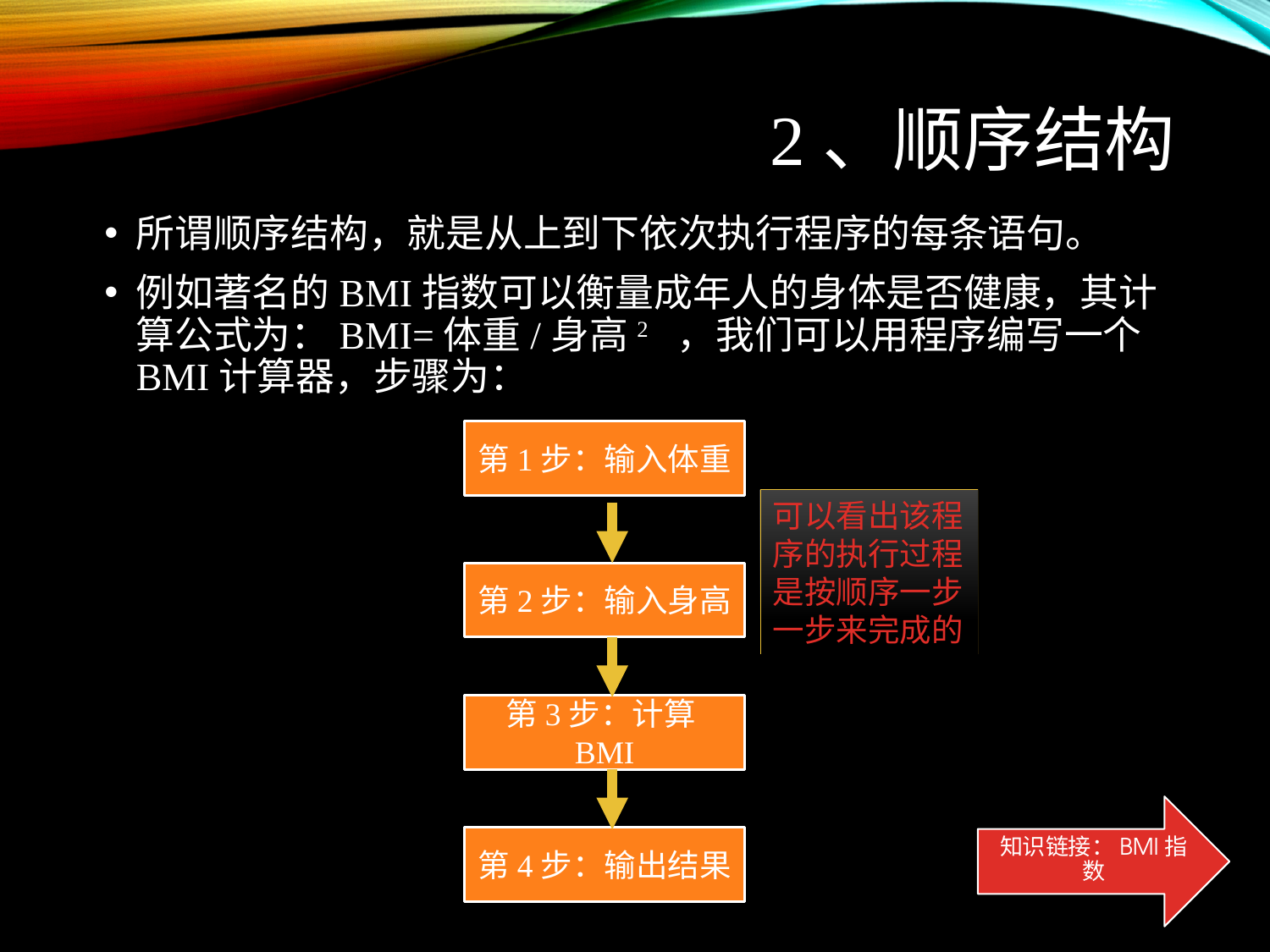

# 2、顺序结构
所谓顺序结构，就是从上到下依次执行程序的每条语句。
例如著名的BMI指数可以衡量成年人的身体是否健康，其计算公式为：BMI=体重/身高2  ，我们可以用程序编写一个BMI计算器，步骤为：

第1步：输入体重
第2步：输入身高
第3步：计算BMI
第4步：输出结果
可以看出该程序的执行过程是按顺序一步一步来完成的
知识链接：BMI指数